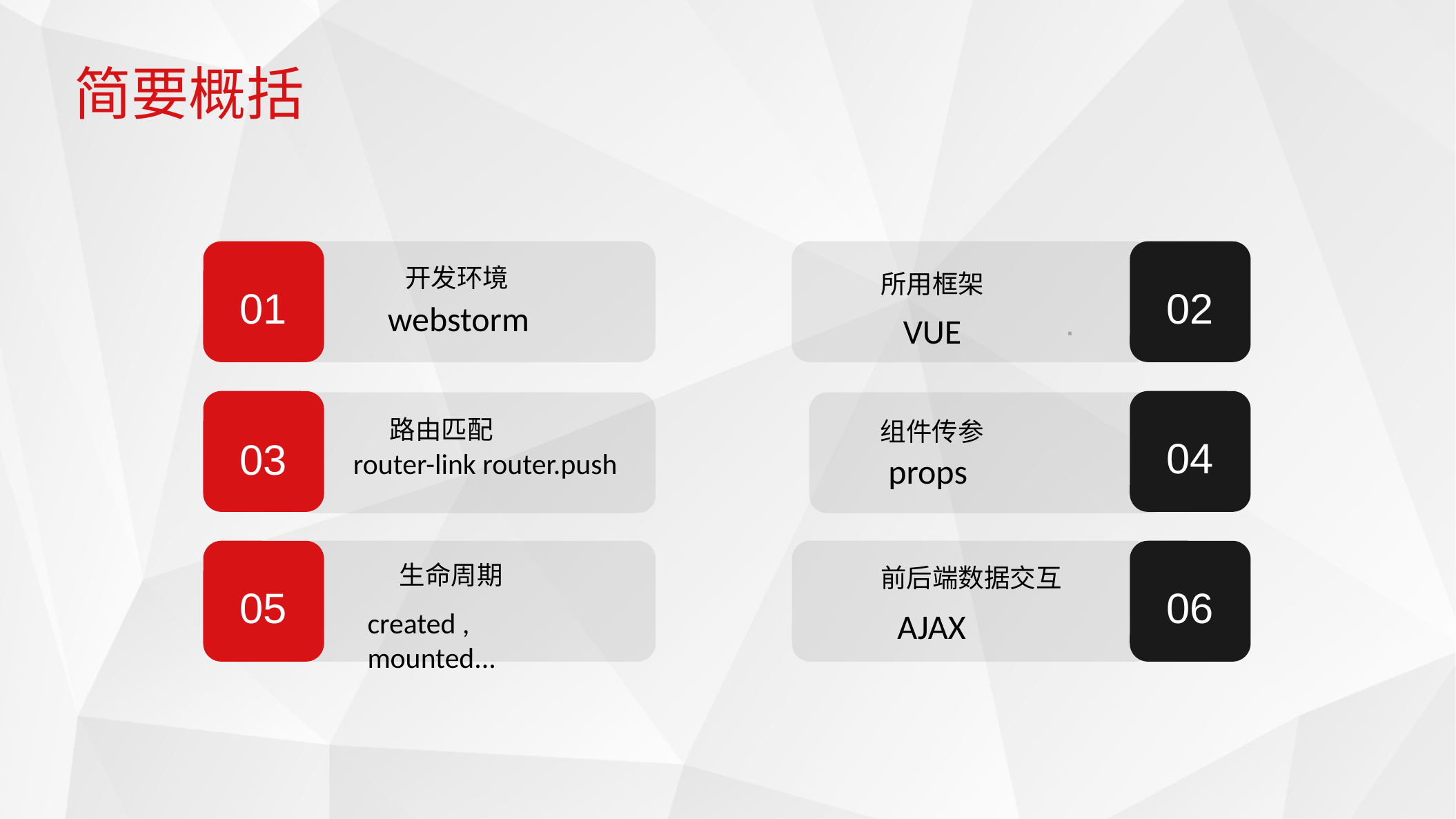

简要概括

01
02
.

 路由匹配

04
03
  router-link router.push

05
06
开发环境
所用框架
webstorm
 VUE
   组件传参
 props
生命周期
前后端数据交互
created , mounted...
AJAX